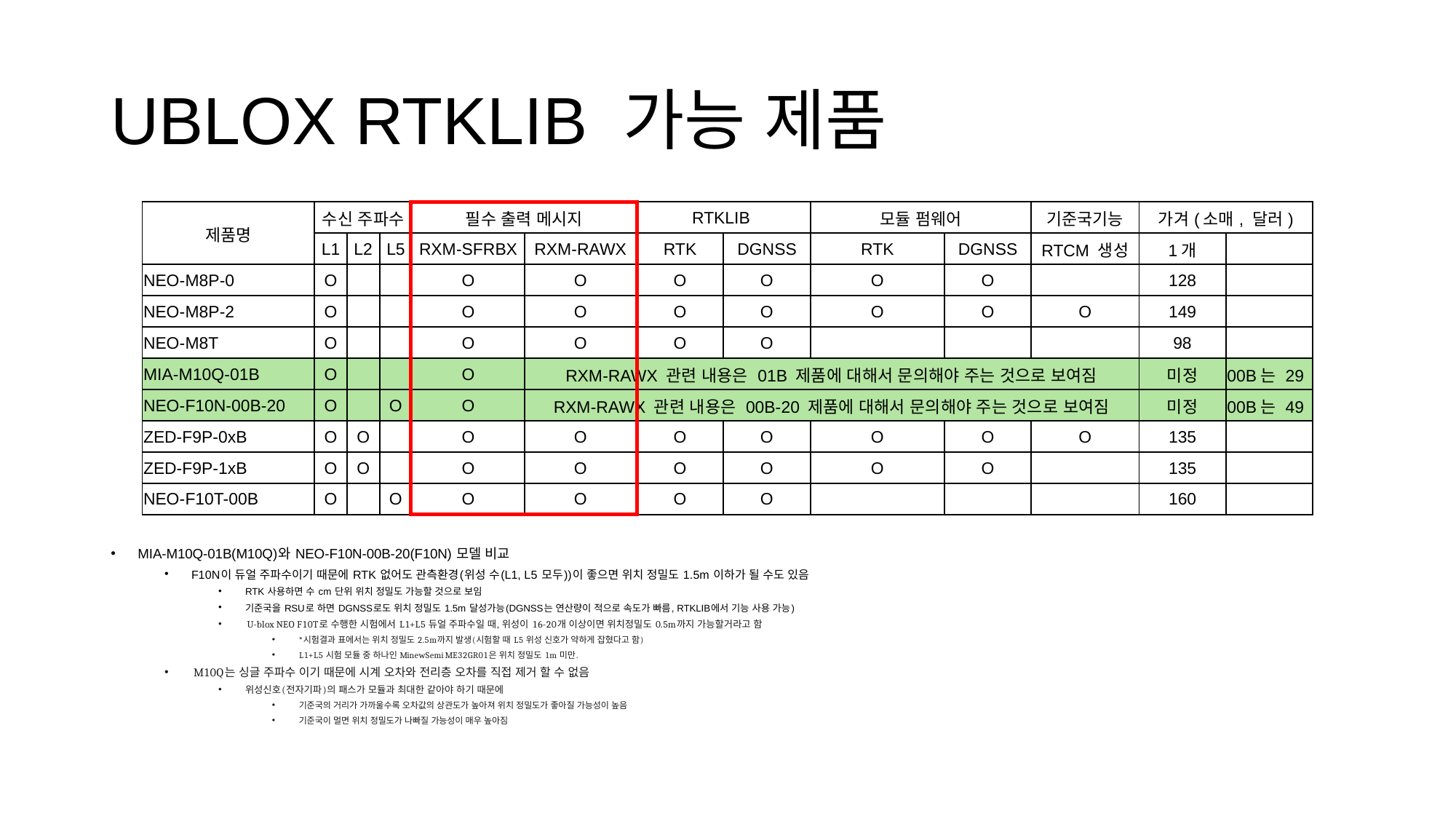

# UBLOX RTKLIB 가능 제품

| 제품명 | 수신 주파수 |  |  | 필수 출력 메시지 |  | RTKLIB |  | 모듈 펌웨어 |  | 기준국기능 | 가겨(소매, 달러) |  |
| --- | --- | --- | --- | --- | --- | --- | --- | --- | --- | --- | --- | --- |
|  | L1 | L2 | L5 | RXM-SFRBX | RXM-RAWX | RTK | DGNSS | RTK | DGNSS | RTCM 생성 | 1개 |  |
| NEO-M8P-0 | O |  |  | O | O | O | O | O | O |  | 128 |  |
| NEO-M8P-2 | O |  |  | O | O | O | O | O | O | O | 149 |  |
| NEO-M8T | O |  |  | O | O | O | O |  |  |  | 98 |  |
| MIA-M10Q-01B | O |  |  | O | RXM-RAWX 관련 내용은 01B 제품에 대해서 문의해야 주는 것으로 보여짐 |  |  |  |  |  | 미정 | 00B는 29 |
| NEO-F10N-00B-20 | O |  | O | O | RXM-RAWX 관련 내용은 00B-20 제품에 대해서 문의해야 주는 것으로 보여짐 |  |  |  |  |  | 미정 | 00B는 49 |
| ZED-F9P-0xB | O | O |  | O | O | O | O | O | O | O | 135 |  |
| ZED-F9P-1xB | O | O |  | O | O | O | O | O | O |  | 135 |  |
| NEO-F10T-00B | O |  | O | O | O | O | O |  |  |  | 160 |  |
MIA-M10Q-01B(M10Q)와 NEO-F10N-00B-20(F10N) 모델 비교
F10N이 듀얼 주파수이기 때문에 RTK 없어도 관측환경(위성 수(L1, L5 모두))이 좋으면 위치 정밀도 1.5m 이하가 될 수도 있음
RTK 사용하면 수 cm 단위 위치 정밀도 가능할 것으로 보임
기준국을 RSU로 하면 DGNSS로도 위치 정밀도 1.5m 달성가능(DGNSS는 연산량이 적으로 속도가 빠름, RTKLIB에서 기능 사용 가능)
 U-blox NEO F10T로 수행한 시험에서 L1+L5 듀얼 주파수일 때, 위성이 16-20개 이상이면 위치정밀도 0.5m까지 가능할거라고 함
*시험결과 표에서는 위치 정밀도 2.5m까지 발생(시험할 때 L5 위성 신호가 약하게 잡혔다고 함)
L1+L5 시험 모듈 중 하나인 MinewSemi ME32GR01은 위치 정밀도 1m 미만.
 M10Q는 싱글 주파수 이기 때문에 시계 오차와 전리층 오차를 직접 제거 할 수 없음
위성신호(전자기파)의 패스가 모듈과 최대한 같아야 하기 때문에
기준국의 거리가 가까울수록 오차값의 상관도가 높아져 위치 정밀도가 좋아질 가능성이 높음
기준국이 멀면 위치 정밀도가 나빠질 가능성이 매우 높아짐